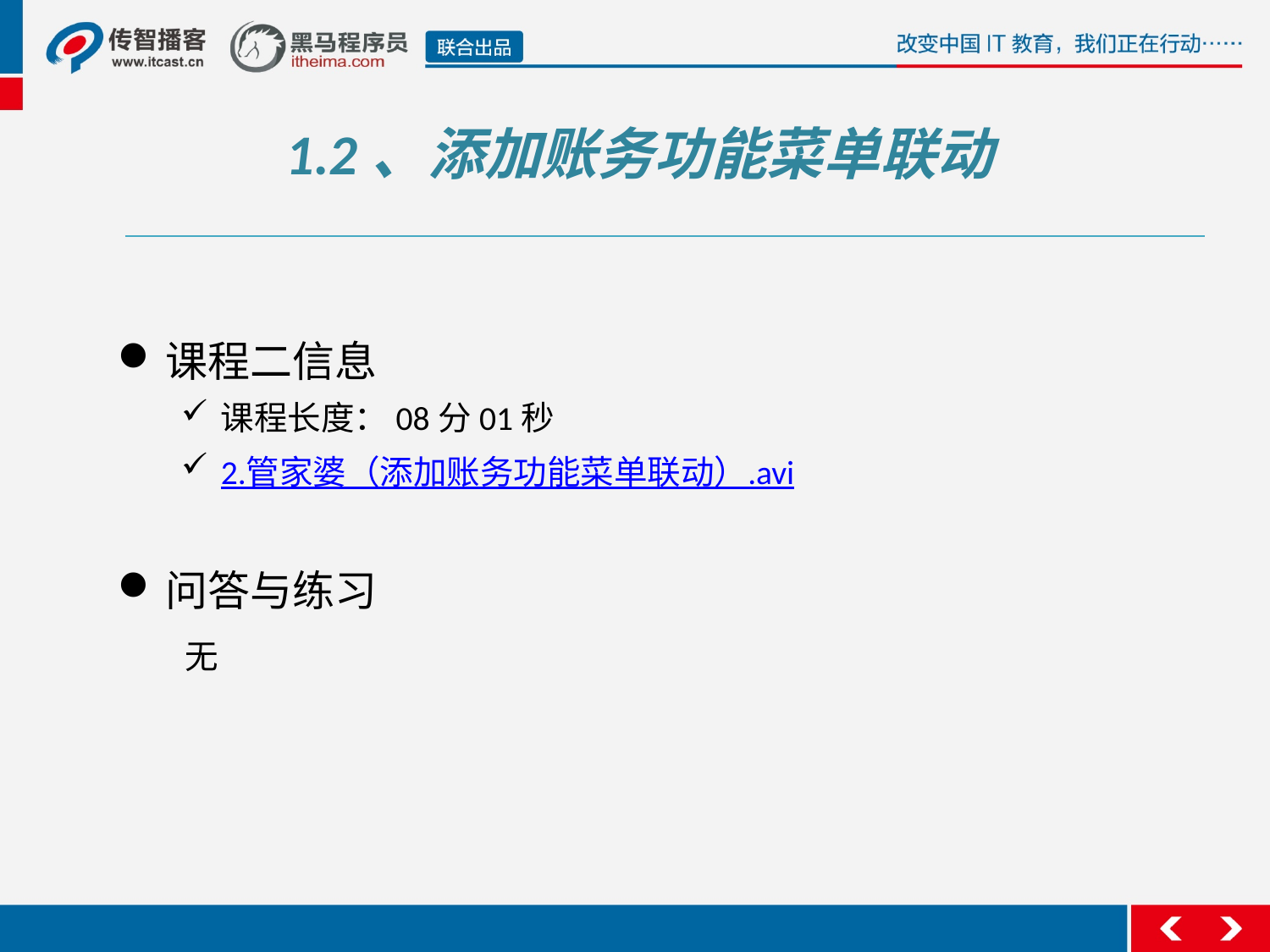

1.2、添加账务功能菜单联动

课程二信息
课程长度：08分01秒
2.管家婆（添加账务功能菜单联动）.avi

问答与练习
      无